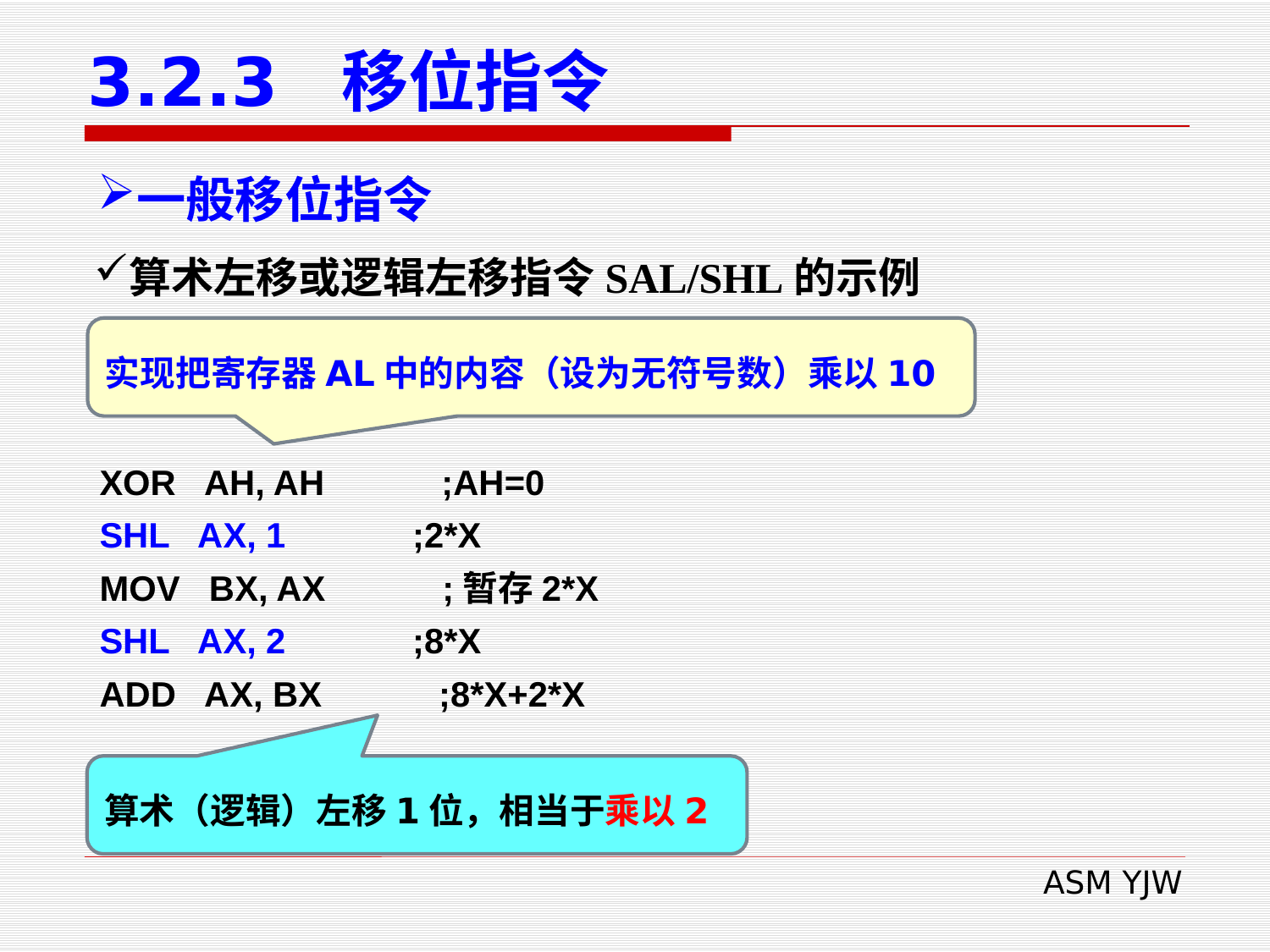

# 3.2.3  移位指令
一般移位指令
算术左移或逻辑左移指令SAL/SHL的示例
实现把寄存器AL中的内容（设为无符号数）乘以10
XOR   AH, AH            ;AH=0
SHL   AX, 1             ;2*X
MOV   BX, AX            ;暂存2*X
SHL   AX, 2             ;8*X
ADD   AX, BX            ;8*X+2*X
算术（逻辑）左移1位，相当于乘以2